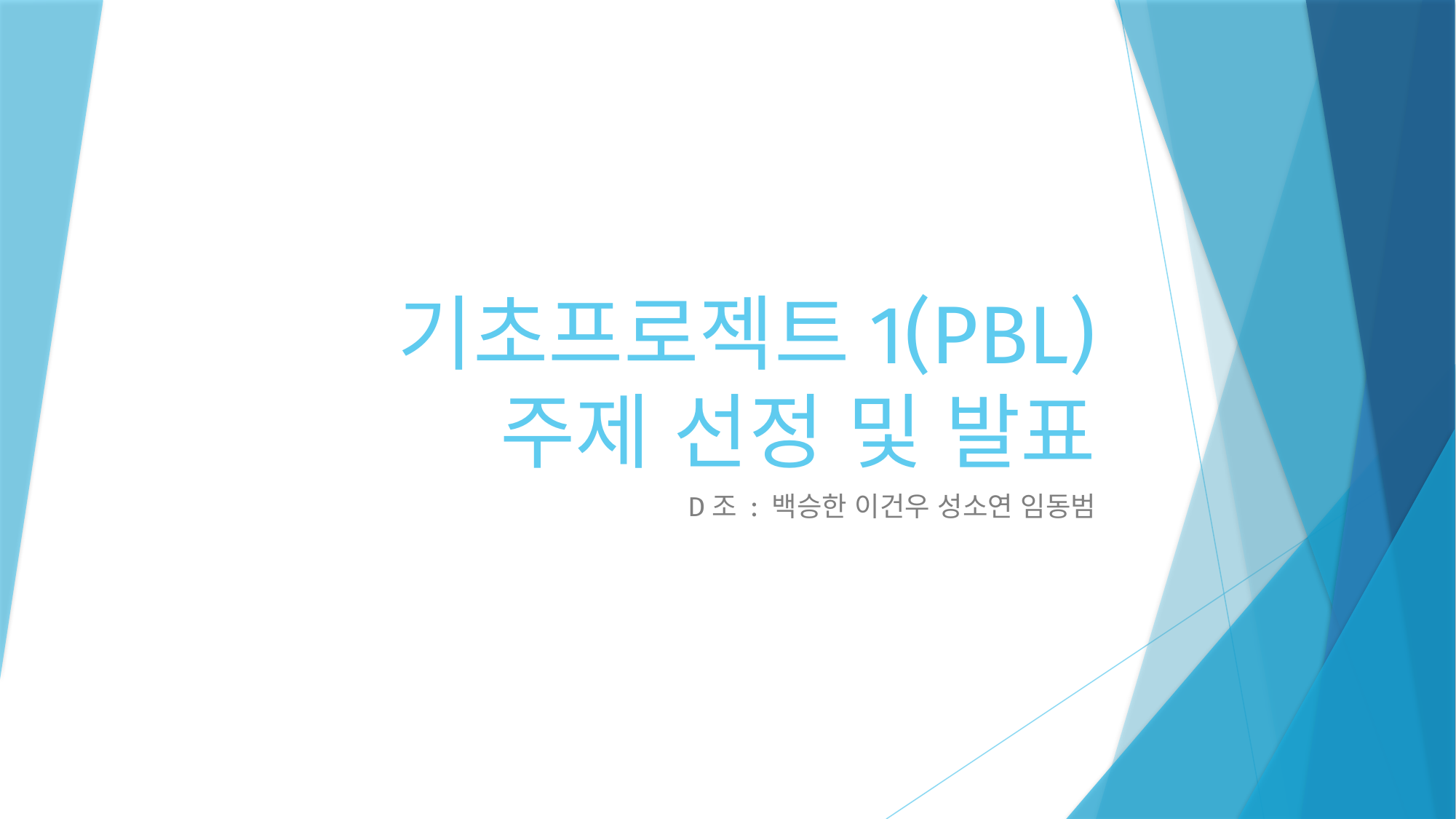

# 기초프로젝트1(PBL) 주제 선정 및 발표
D조 : 백승한 이건우 성소연 임동범